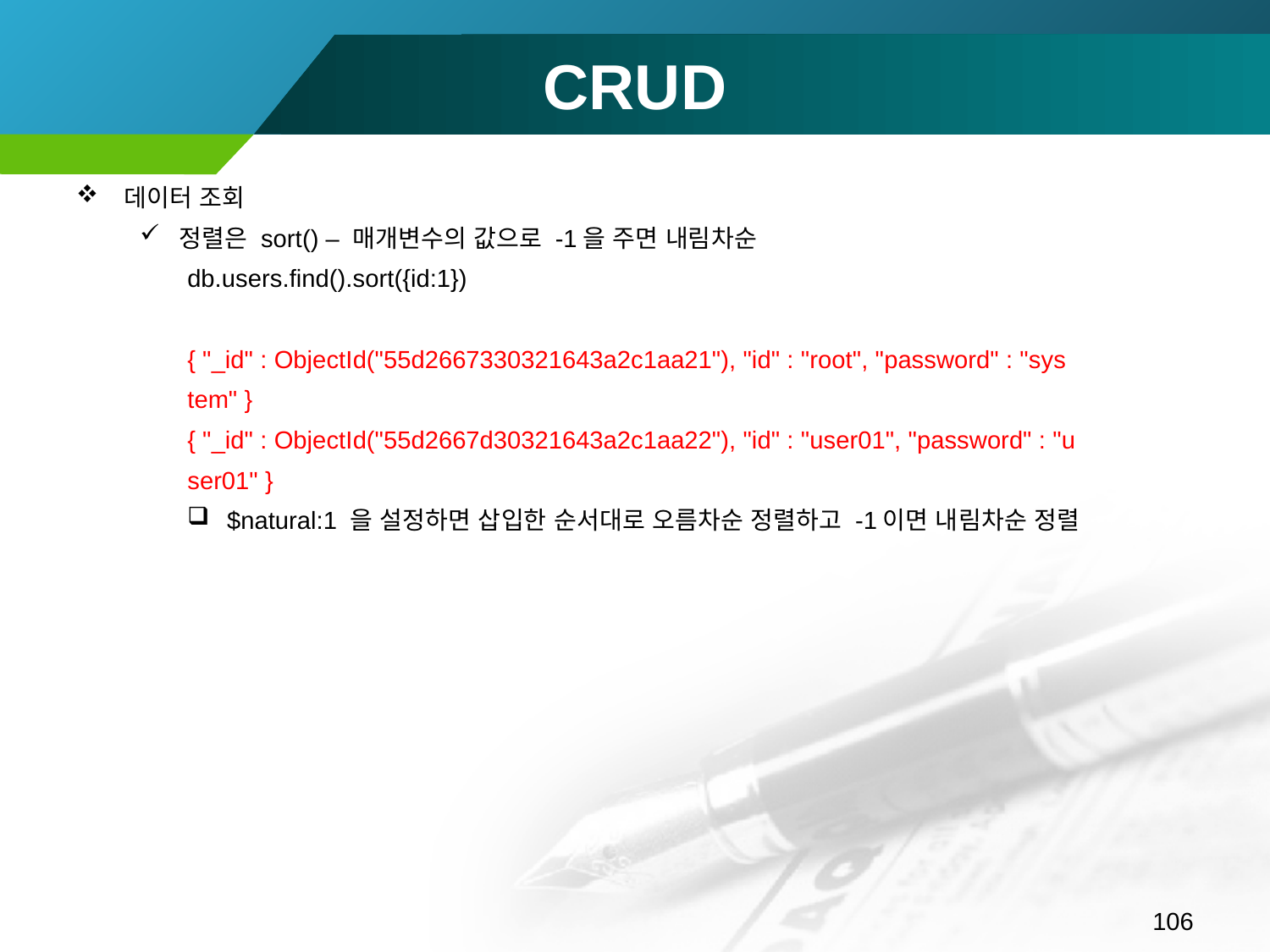

# CRUD
데이터 조회
정렬은 sort() – 매개변수의 값으로 -1을 주면 내림차순
db.users.find().sort({id:1})

{ "_id" : ObjectId("55d2667330321643a2c1aa21"), "id" : "root", "password" : "sys
tem" }
{ "_id" : ObjectId("55d2667d30321643a2c1aa22"), "id" : "user01", "password" : "u
ser01" }
$natural:1 을 설정하면 삽입한 순서대로 오름차순 정렬하고 -1이면 내림차순 정렬
106